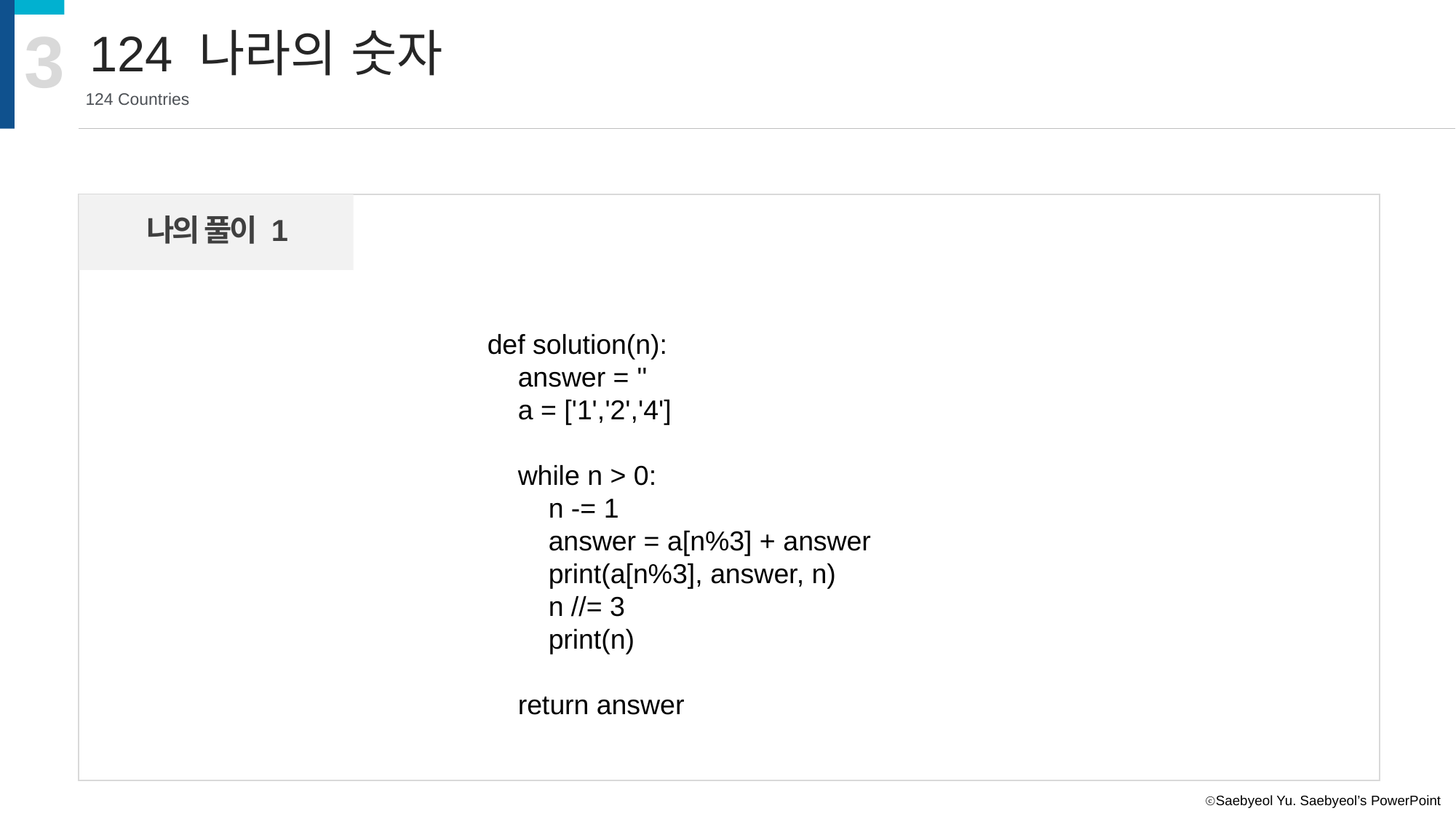

3
124 나라의 숫자
124 Countries

나의 풀이 1
def solution(n):
    answer = ''
    a = ['1','2','4']

    while n > 0:
        n -= 1
        answer = a[n%3] + answer
        print(a[n%3], answer, n)
        n //= 3
        print(n)

    return answer